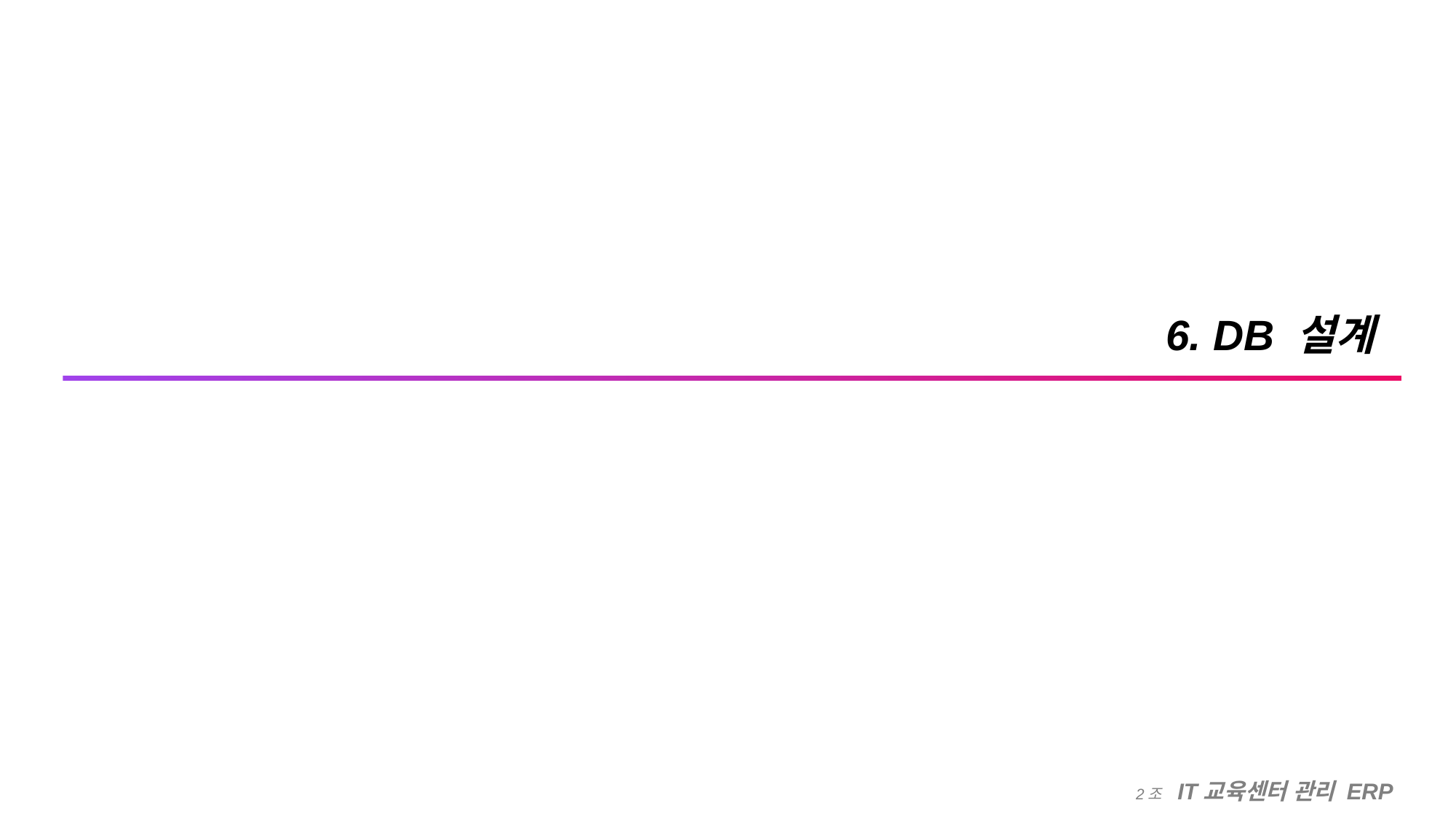

6. DB 설계

2조 IT교육센터 관리 ERP